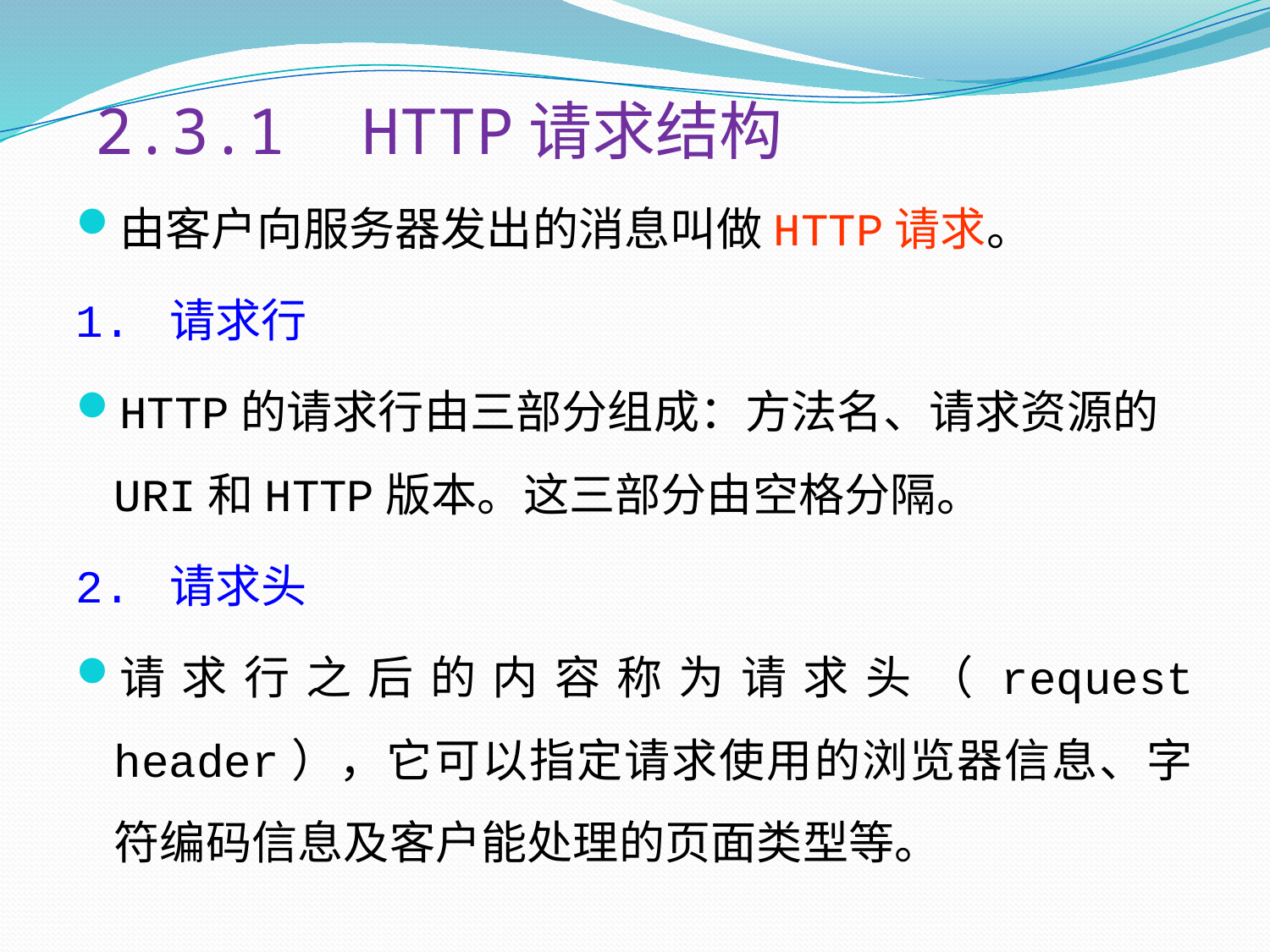

# 2.3.1  HTTP请求结构
由客户向服务器发出的消息叫做HTTP请求。
1. 请求行
HTTP的请求行由三部分组成：方法名、请求资源的URI和HTTP版本。这三部分由空格分隔。
2. 请求头
请求行之后的内容称为请求头（request header），它可以指定请求使用的浏览器信息、字符编码信息及客户能处理的页面类型等。